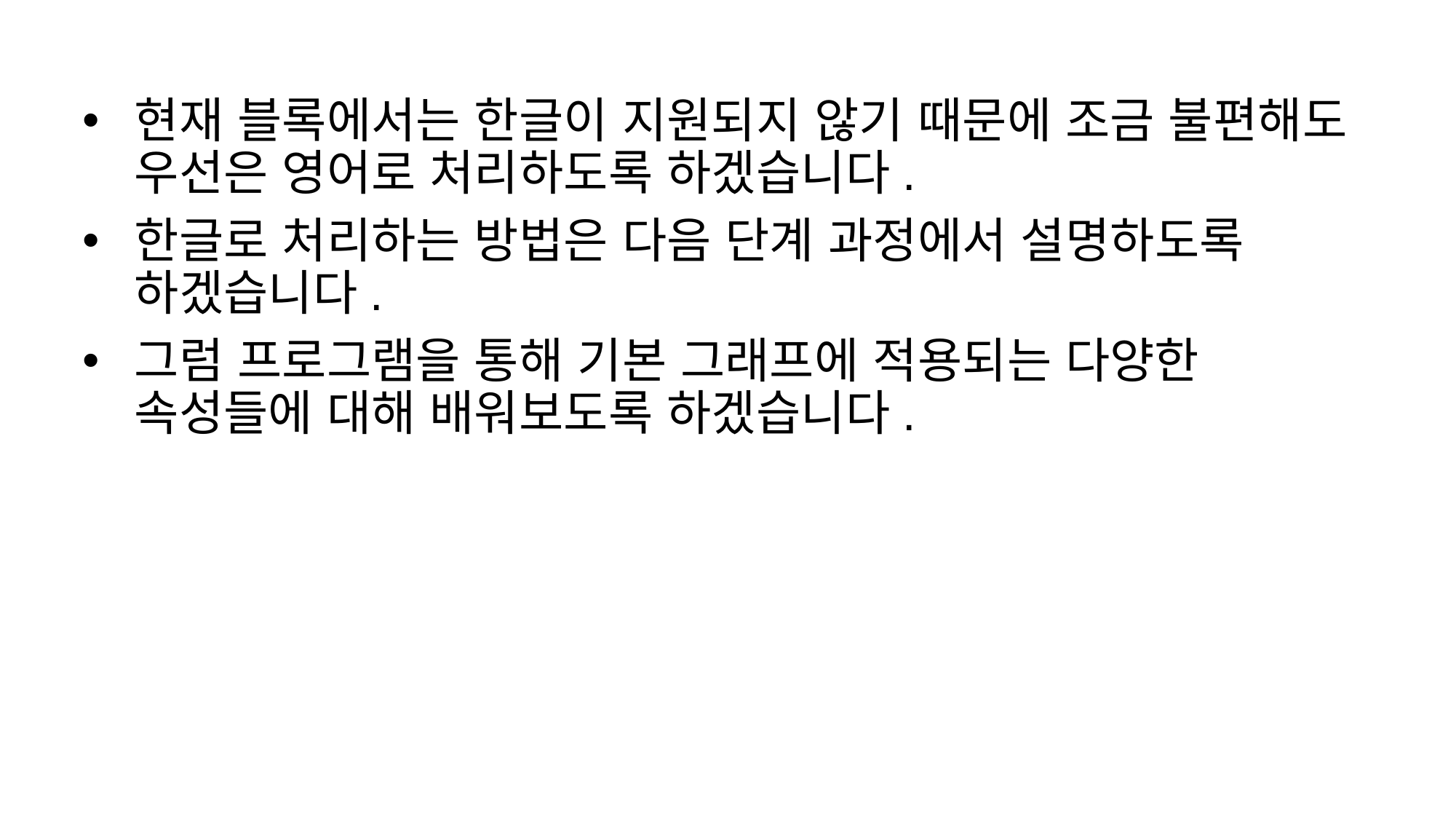

현재 블록에서는 한글이 지원되지 않기 때문에 조금 불편해도 우선은 영어로 처리하도록 하겠습니다.
한글로 처리하는 방법은 다음 단계 과정에서 설명하도록 하겠습니다.
그럼 프로그램을 통해 기본 그래프에 적용되는 다양한 속성들에 대해 배워보도록 하겠습니다.